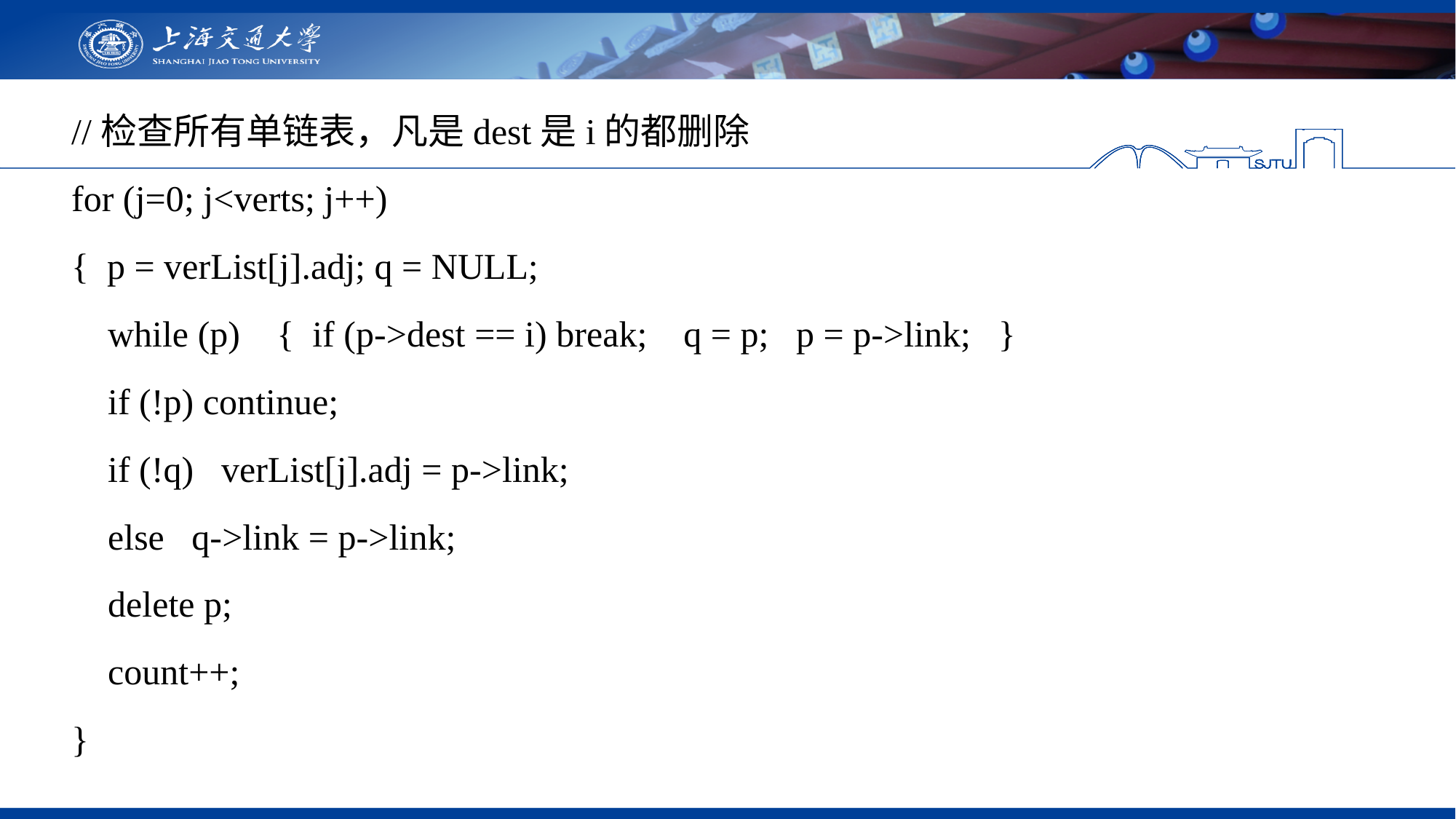

//检查所有单链表，凡是dest是i的都删除
    for (j=0; j<verts; j++)
    {  p = verList[j].adj; q = NULL;
        while (p)    {  if (p->dest == i) break;    q = p;   p = p->link;   }
        if (!p) continue;
        if (!q)   verList[j].adj = p->link;
        else   q->link = p->link;
        delete p;
        count++;
    }